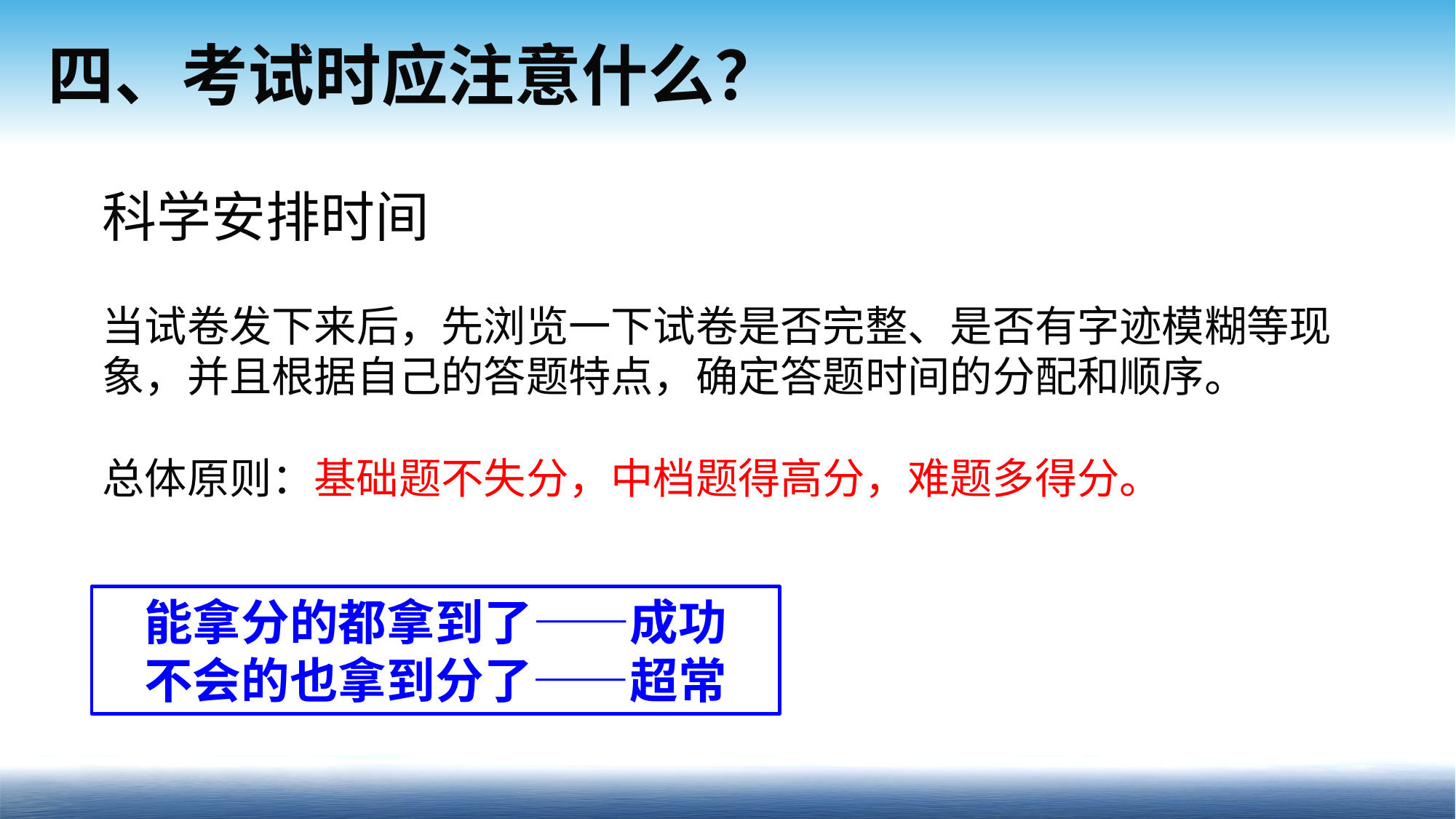

四、考试时应注意什么？
科学安排时间

当试卷发下来后，先浏览一下试卷是否完整、是否有字迹模糊等现象，并且根据自己的答题特点，确定答题时间的分配和顺序。

总体原则：基础题不失分，中档题得高分，难题多得分。

能拿分的都拿到了——成功
不会的也拿到分了——超常